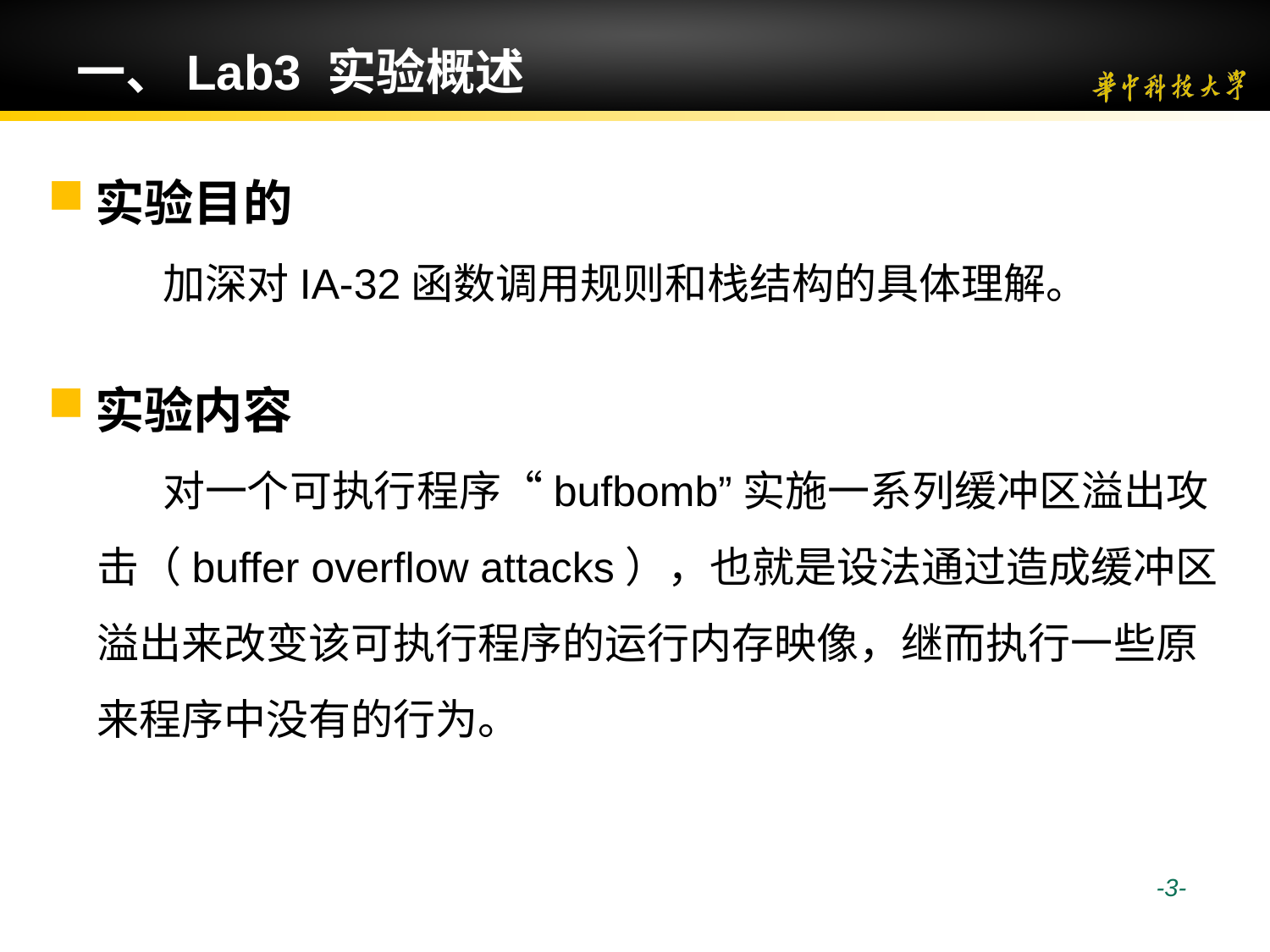

# 一、Lab3 实验概述
实验目的
           加深对IA-32函数调用规则和栈结构的具体理解。
实验内容
           对一个可执行程序“bufbomb”实施一系列缓冲区溢出攻击（buffer overflow attacks），也就是设法通过造成缓冲区溢出来改变该可执行程序的运行内存映像，继而执行一些原来程序中没有的行为。
 -3-